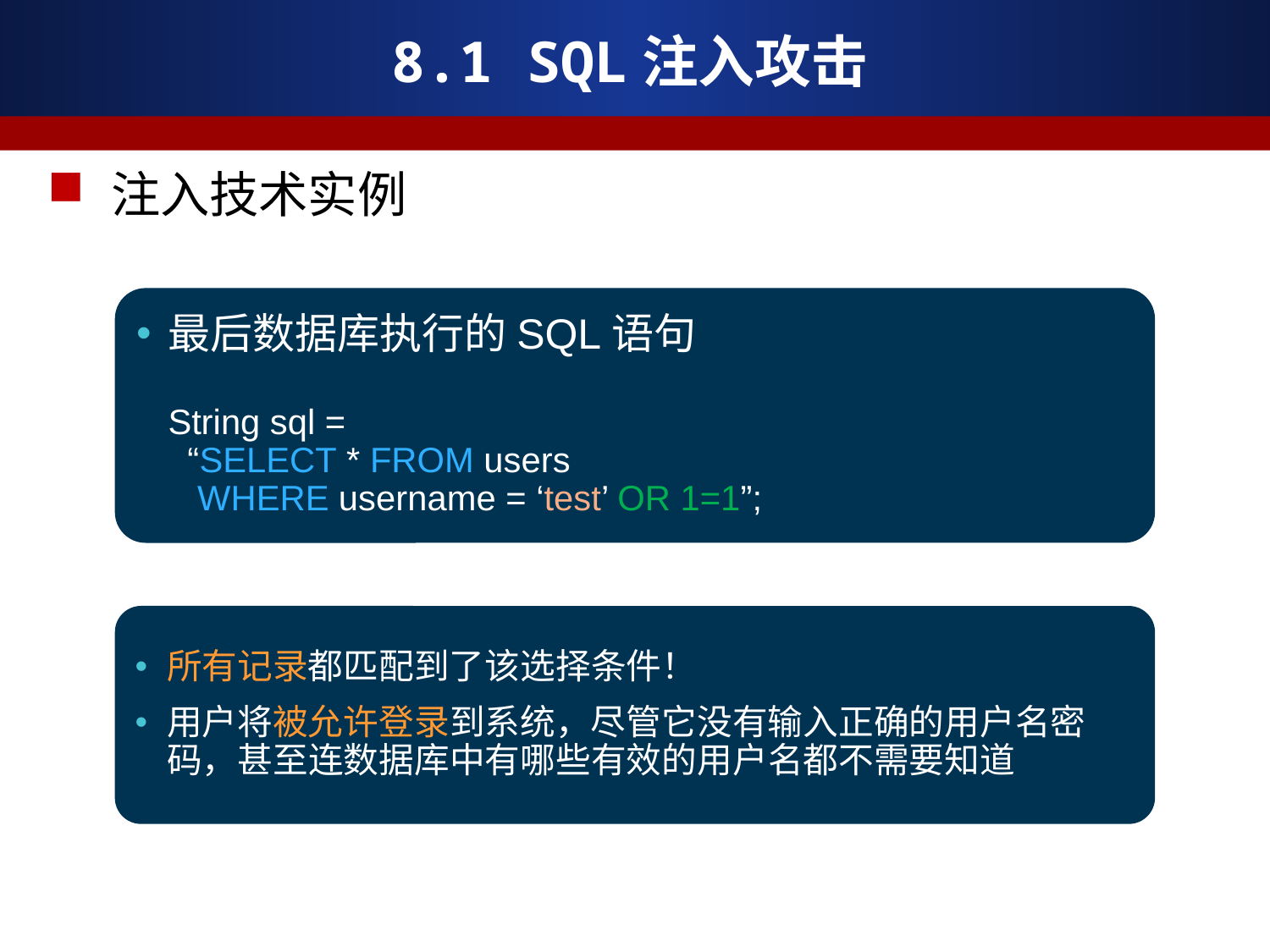

# 8.1 SQL注入攻击
注入技术实例
最后数据库执行的SQL语句
String sql =
  “SELECT * FROM users
   WHERE username = ‘test’ OR 1=1”;
所有记录都匹配到了该选择条件！
用户将被允许登录到系统，尽管它没有输入正确的用户名密码，甚至连数据库中有哪些有效的用户名都不需要知道
11